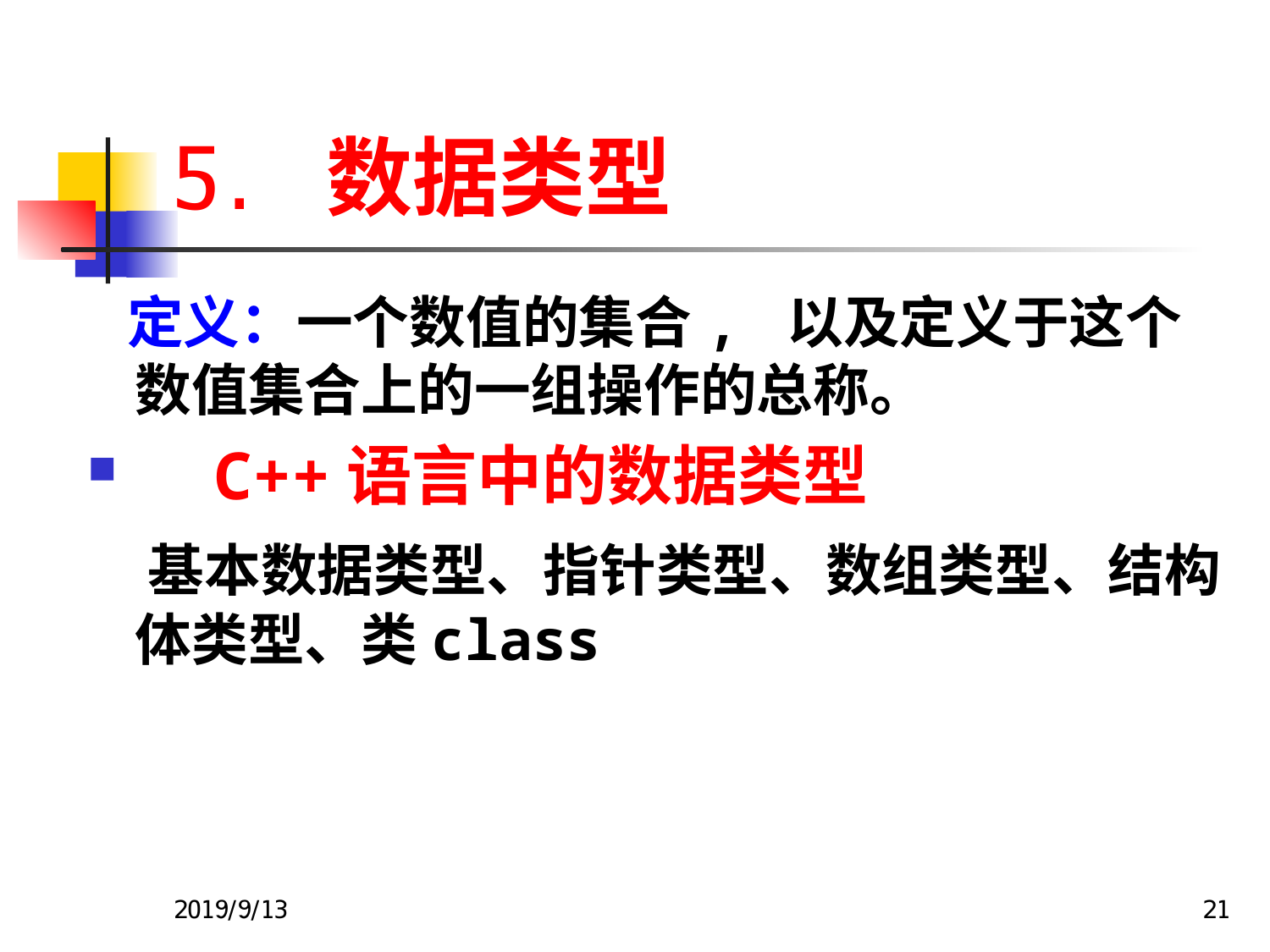

# 5.  数据类型
  定义：一个数值的集合, 以及定义于这个数值集合上的一组操作的总称。
  C++语言中的数据类型
   基本数据类型、指针类型、数组类型、结构体类型、类class

2019/9/13
21